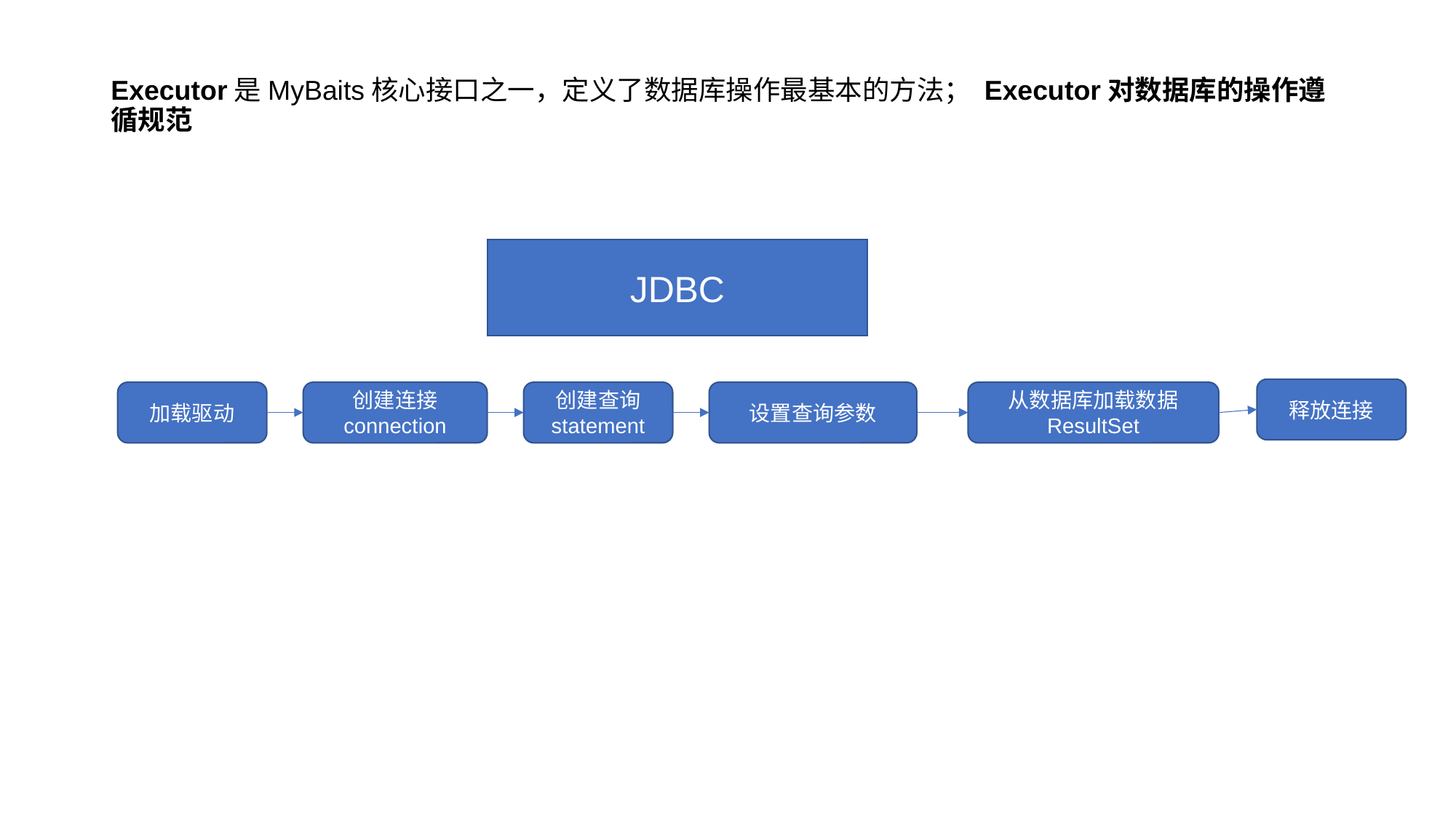

# Executor是MyBaits核心接口之一，定义了数据库操作最基本的方法； Executor对数据库的操作遵循规范

JDBC
释放连接
加载驱动
创建连接
connection
创建查询
statement
设置查询参数
从数据库加载数据
ResultSet